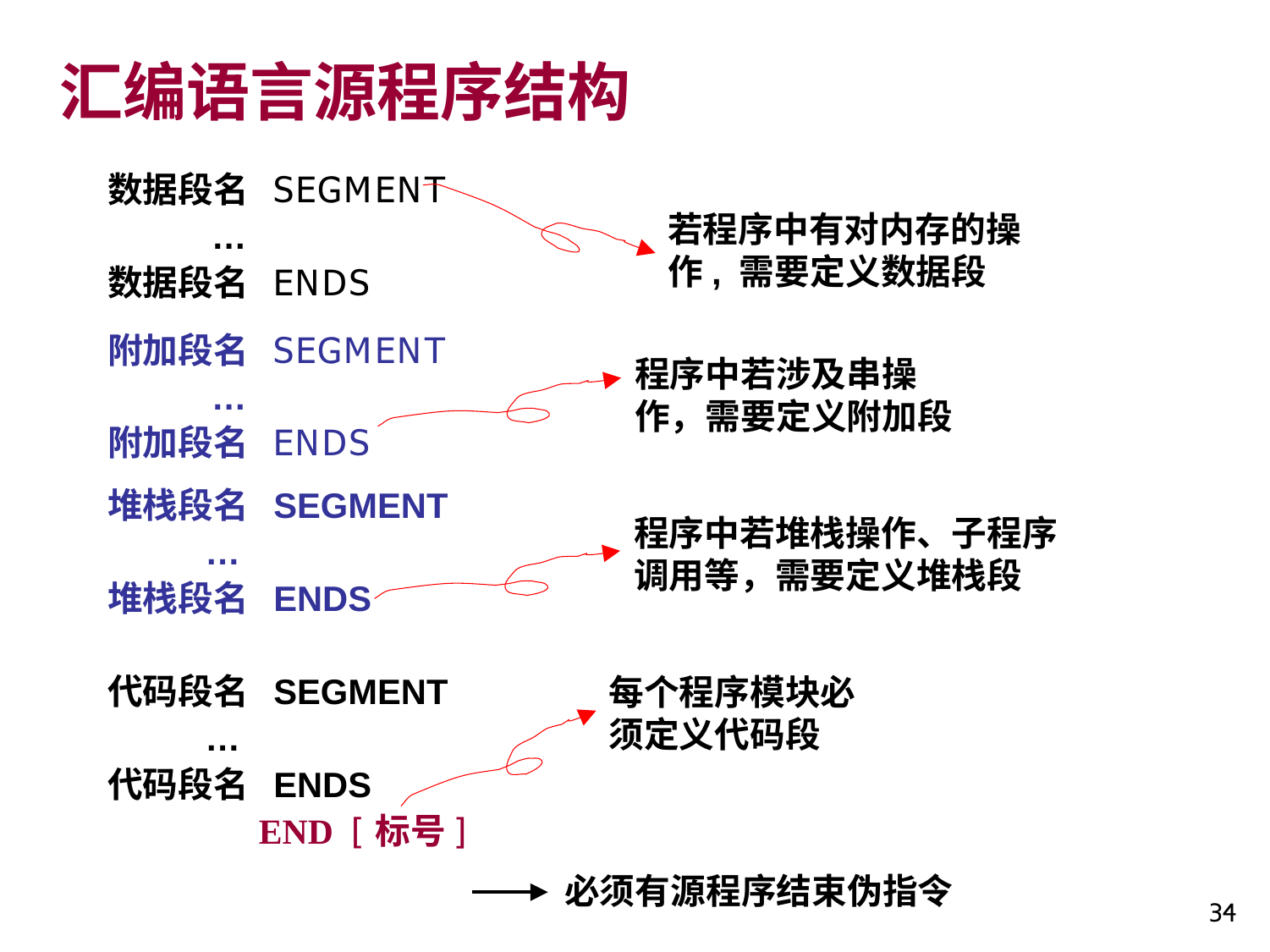

# 汇编语言源程序结构
数据段名  SEGMENT
          …
数据段名  ENDS
附加段名  SEGMENT
          …
附加段名  ENDS
堆栈段名  SEGMENT
          …
堆栈段名  ENDS

代码段名  SEGMENT
          …
代码段名  ENDS
                 END  [标号]

若程序中有对内存的操作, 需要定义数据段
程序中若涉及串操作，需要定义附加段

程序中若堆栈操作、子程序调用等，需要定义堆栈段

每个程序模块必须定义代码段

必须有源程序结束伪指令
34